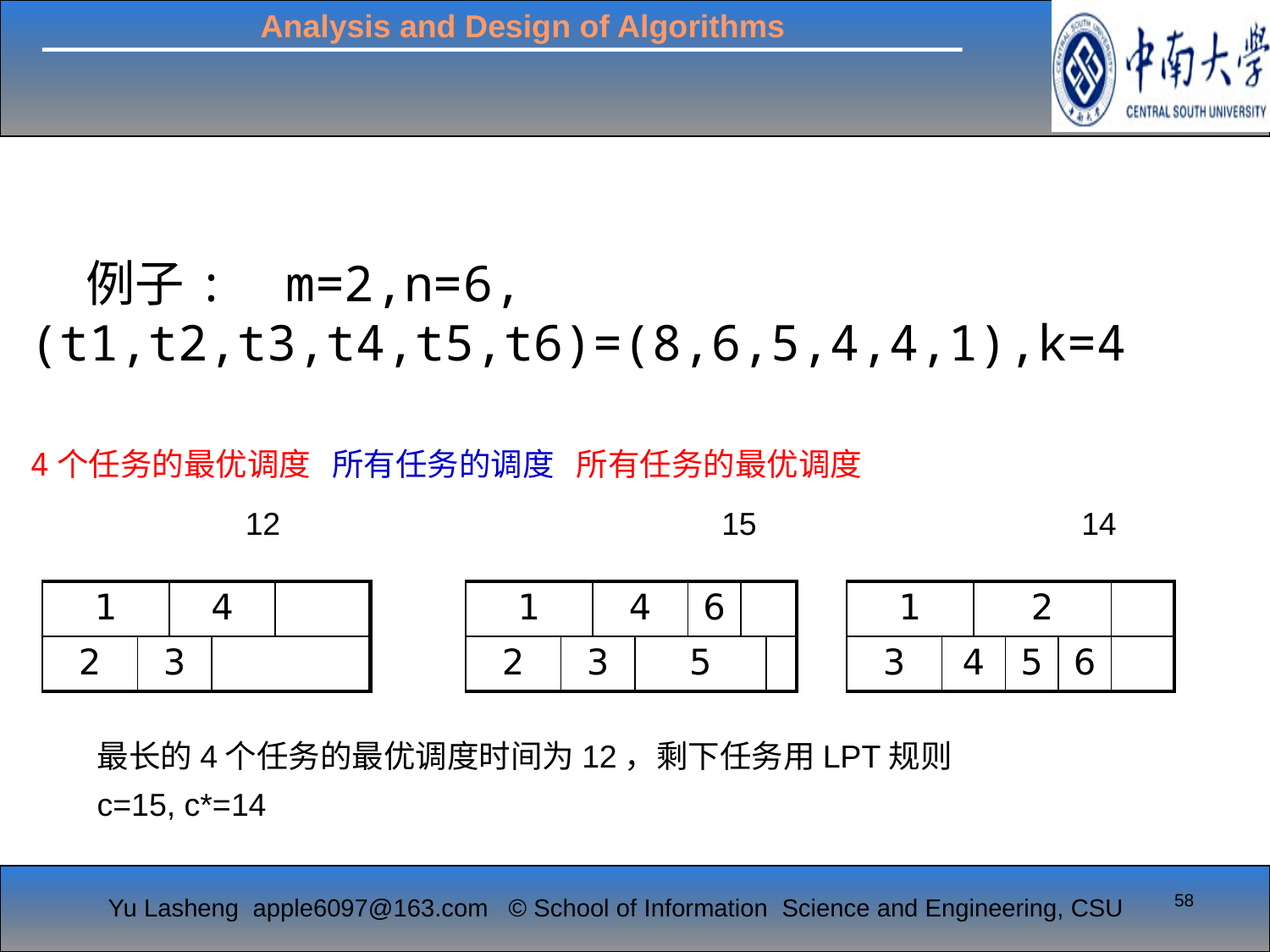

例子:  m=2,n=6,          (t1,t2,t3,t4,t5,t6)=(8,6,5,4,4,1),k=4

4个任务的最优调度   所有任务的调度   所有任务的最优调度

12
15
14
| 1 |  | 4 |  |  |
| --- | --- | --- | --- | --- |
| 2 | 3 |  |  |  |
| 1 |  | 4 |  | 6 |  |  |
| --- | --- | --- | --- | --- | --- | --- |
| 2 | 3 |  | 5 |  |  |  |
| 1 |  | 2 |  |  |  |
| --- | --- | --- | --- | --- | --- |
| 3 | 4 |  | 5 | 6 |  |
最长的4个任务的最优调度时间为12，剩下任务用LPT规则
c=15, c*=14
58